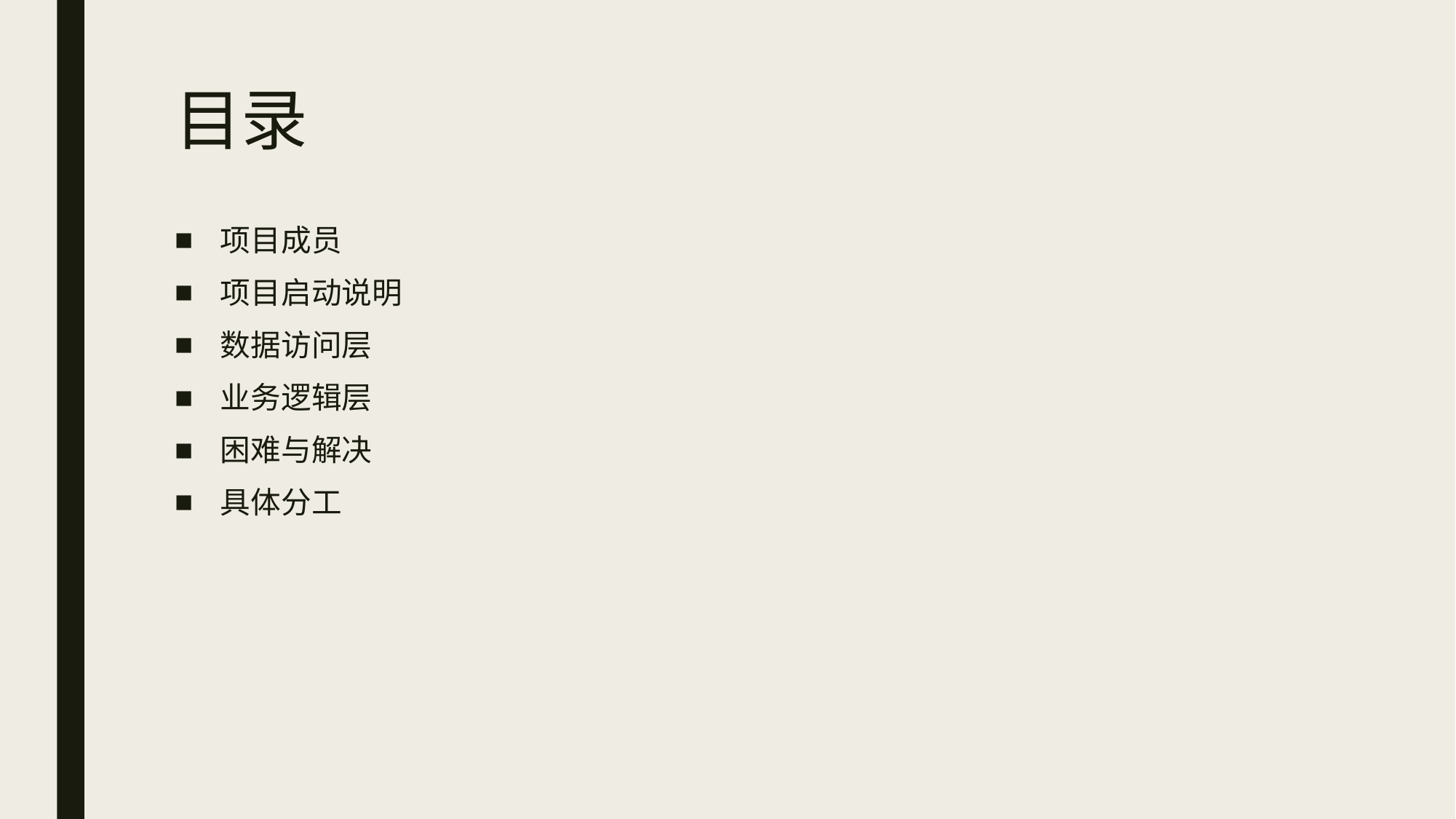

# 目录
项目成员
项目启动说明
数据访问层
业务逻辑层
困难与解决
具体分工